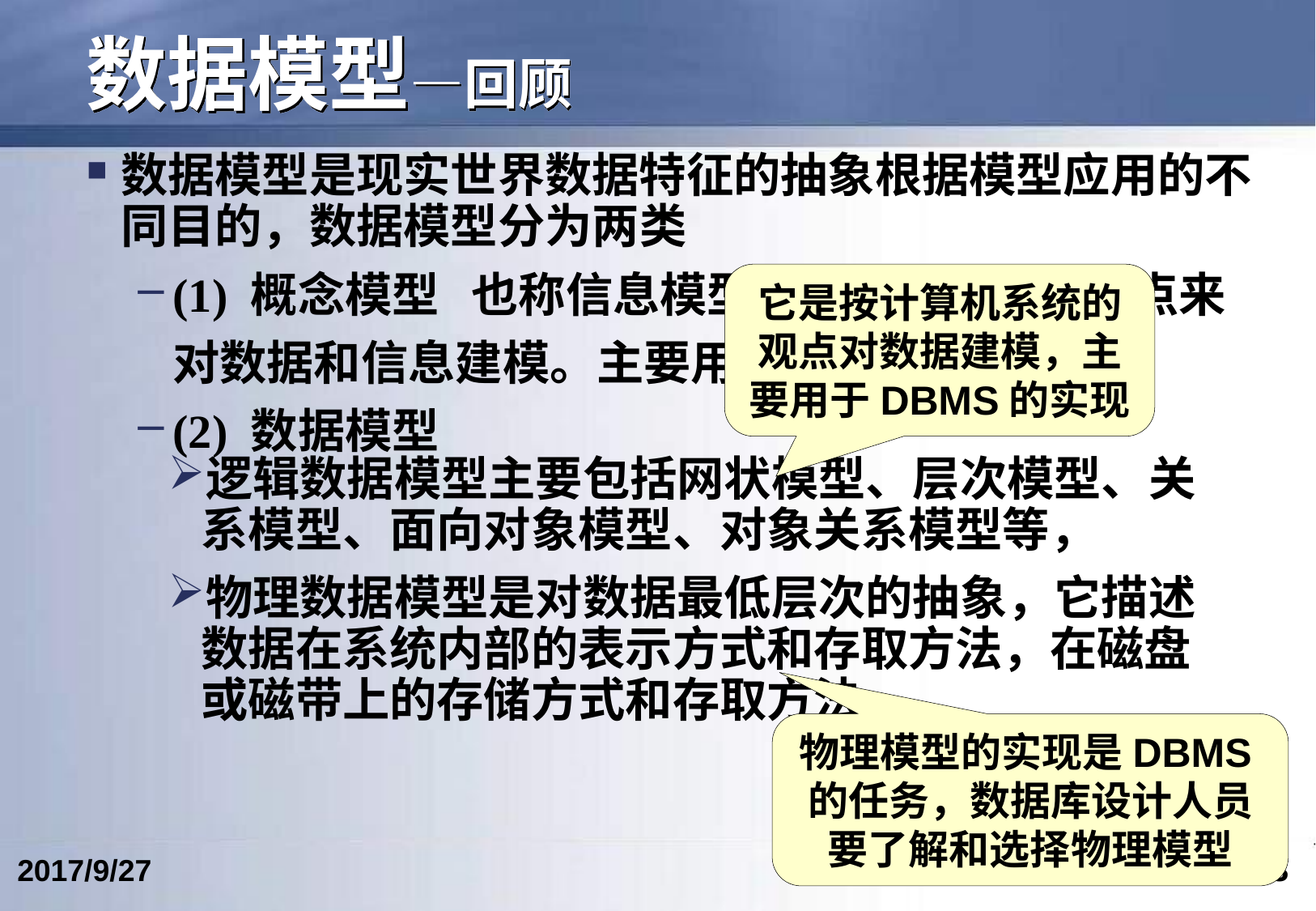

# 数据模型—回顾
数据模型是现实世界数据特征的抽象根据模型应用的不同目的，数据模型分为两类
(1) 概念模型   也称信息模型，它是按用户的观点来对数据和信息建模。主要用于数据库设计
(2) 数据模型
它是按计算机系统的观点对数据建模，主要用于DBMS的实现
逻辑数据模型主要包括网状模型、层次模型、关系模型、面向对象模型、对象关系模型等，
物理数据模型是对数据最低层次的抽象，它描述数据在系统内部的表示方式和存取方法，在磁盘或磁带上的存储方式和存取方法。
物理模型的实现是DBMS的任务，数据库设计人员要了解和选择物理模型
3
2017/9/27